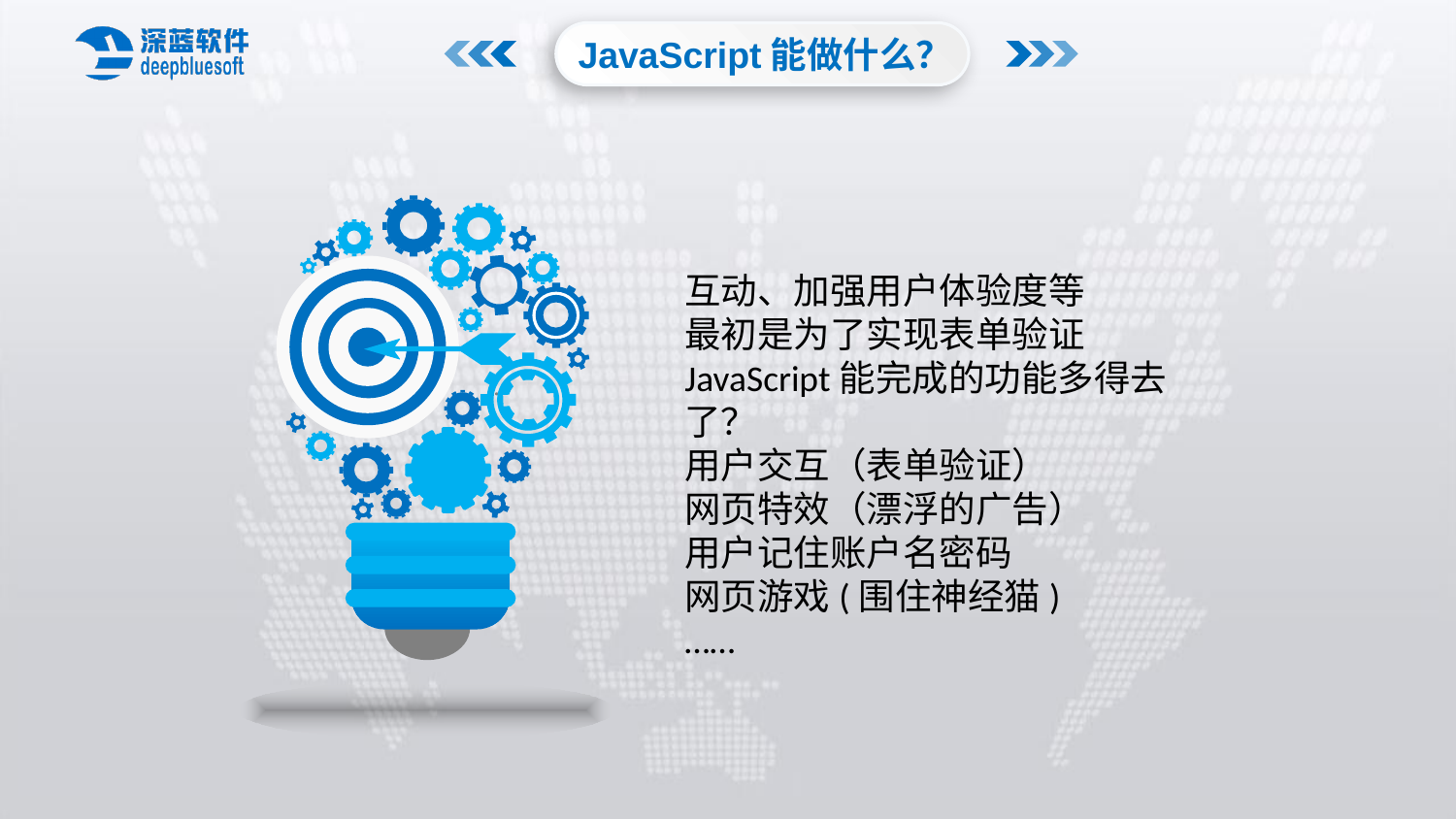

JavaScript能做什么？

互动、加强用户体验度等
最初是为了实现表单验证
JavaScript能完成的功能多得去了？
用户交互（表单验证）
网页特效（漂浮的广告）
用户记住账户名密码
网页游戏(围住神经猫)
……